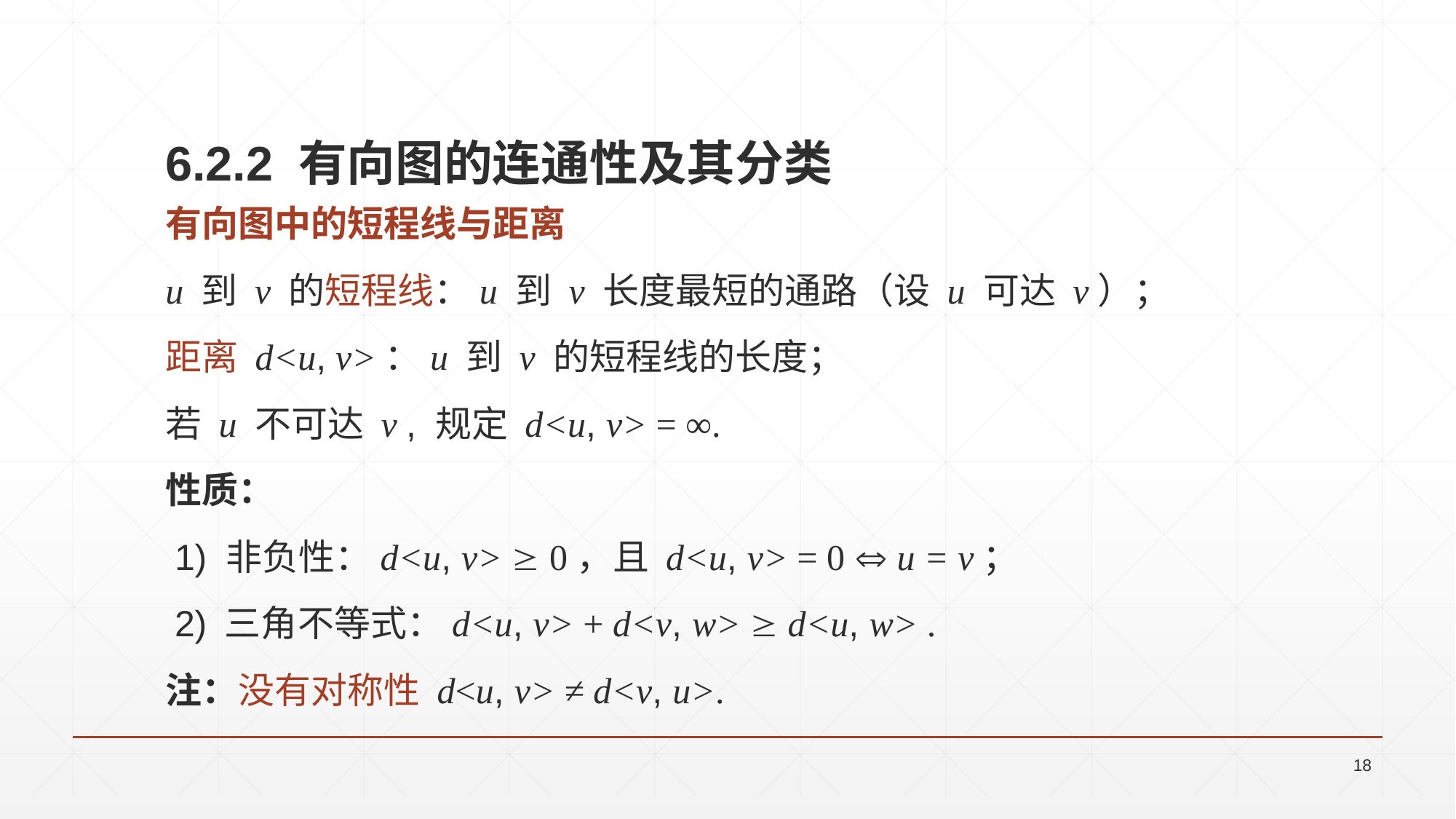

6.2.2 有向图的连通性及其分类
有向图中的短程线与距离
u 到 v 的短程线：u 到 v 长度最短的通路（设 u 可达 v）；
距离 d<u, v>：u 到 v 的短程线的长度；
若 u 不可达 v , 规定 d<u, v> = ∞.
性质：
 1) 非负性：d<u, v> ≥ 0，且 d<u, v> = 0 ⇔ u = v；
 2) 三角不等式：d<u, v> + d<v, w> ≥ d<u, w> .
注：没有对称性 d<u, v> ≠ d<v, u>.

18